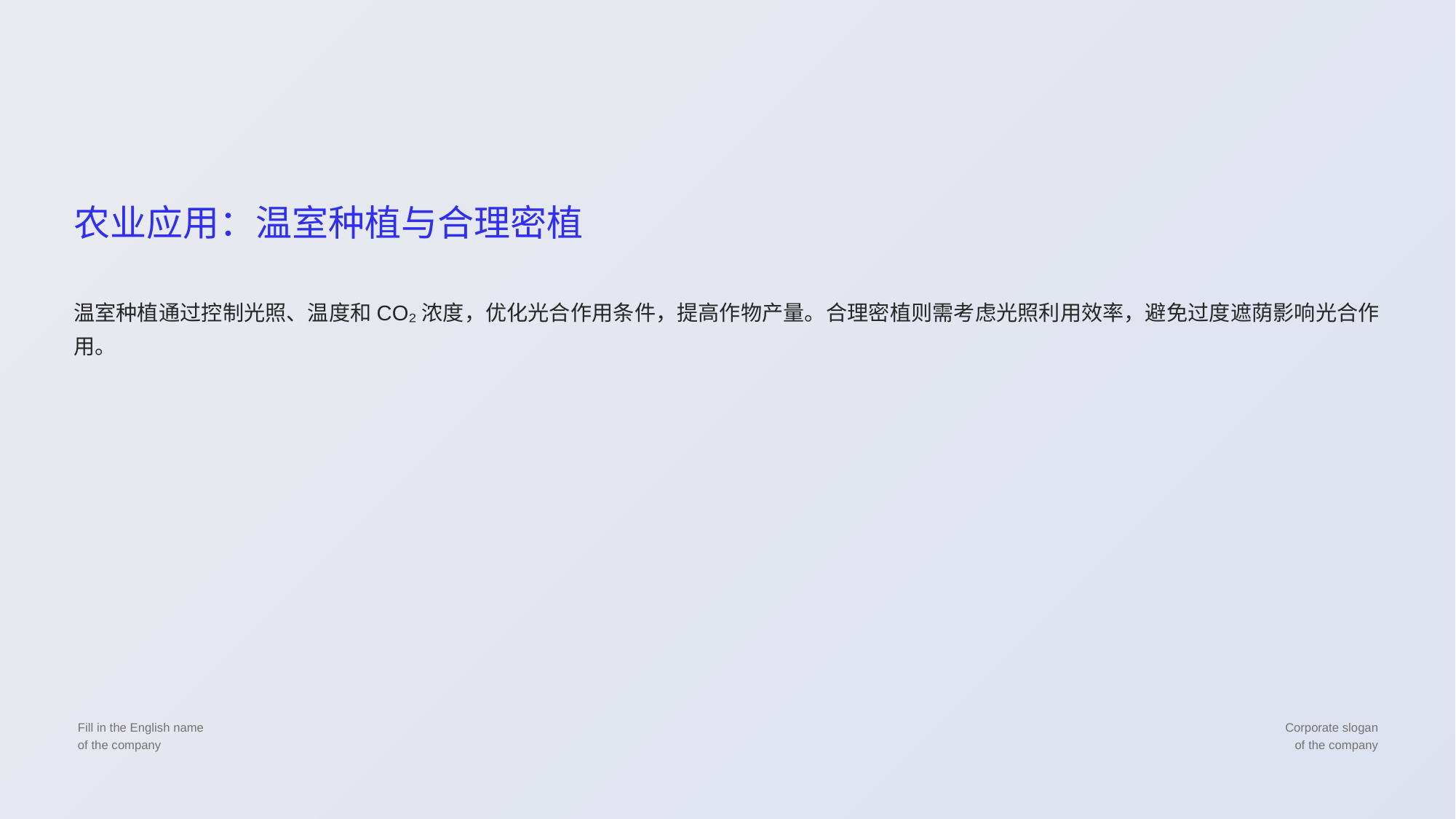

农业应用：温室种植与合理密植
温室种植通过控制光照、温度和CO₂浓度，优化光合作用条件，提高作物产量。合理密植则需考虑光照利用效率，避免过度遮荫影响光合作用。
Fill in the English name
of the company
Corporate slogan
of the company